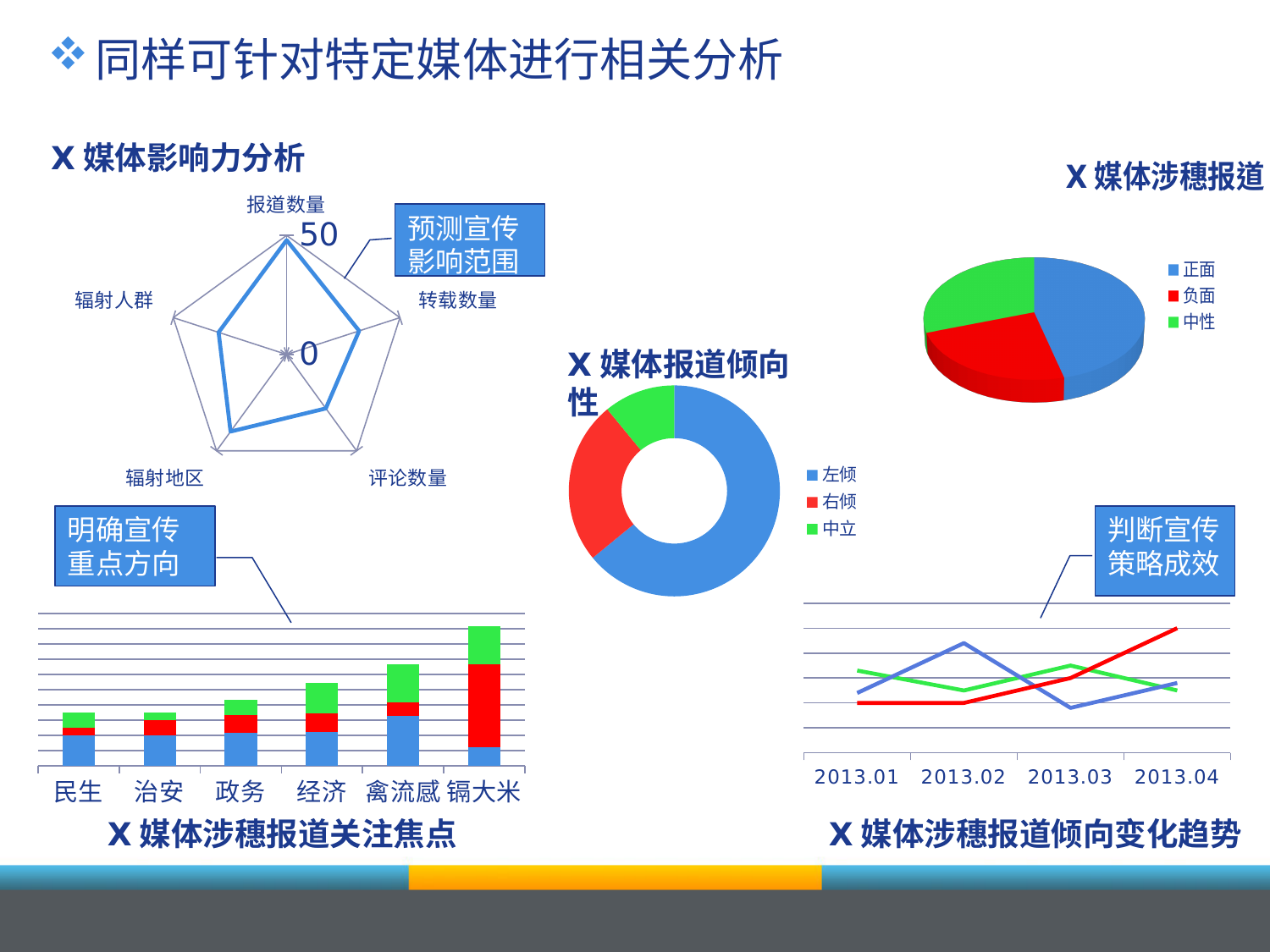

同样可针对特定媒体进行相关分析

### Chart: X媒体影响力分析

| Category | 系列 1 |
|---|---|
| 报道数量 | 48.0 |
| 转载数量 | 32.0 |
| 评论数量 | 28.0 |
| 辐射地区 | 40.0 |
| 辐射人群 | 30.0 |

[unsupported chart]

预测宣传影响范围

### Chart

| Category | 政治倾向性 |
|---|---|
| 左倾 | 8.2 |
| 右倾 | 3.2 |
| 中立 | 1.4 |
X媒体报道倾向性
明确宣传重点方向
判断宣传策略成效

### Chart

| Category | 系列 1 | 系列 2 | 系列 3 |
|---|---|---|---|
| 2013.01 | 3.3 | 2.4 | 2.0 |
| 2013.02 | 2.5 | 4.4 | 2.0 |
| 2013.03 | 3.5 | 1.8 | 3.0 |
| 2013.04 | 2.5 | 2.8 | 5.0 |

### Chart

| Category | 正面 | 负面 | 中性 |
|---|---|---|---|
| 民生 | 4.0 | 1.0 | 2.0 |
| 治安 | 4.0 | 2.0 | 1.0 |
| 政务 | 4.3 | 2.4 | 2.0 |
| 经济 | 4.5 | 2.4 | 4.0 |
| 禽流感 | 6.5 | 1.8 | 5.0 |
| 镉大米 | 2.5 | 10.8 | 5.0 |
X媒体涉穗报道关注焦点
X媒体涉穗报道倾向变化趋势